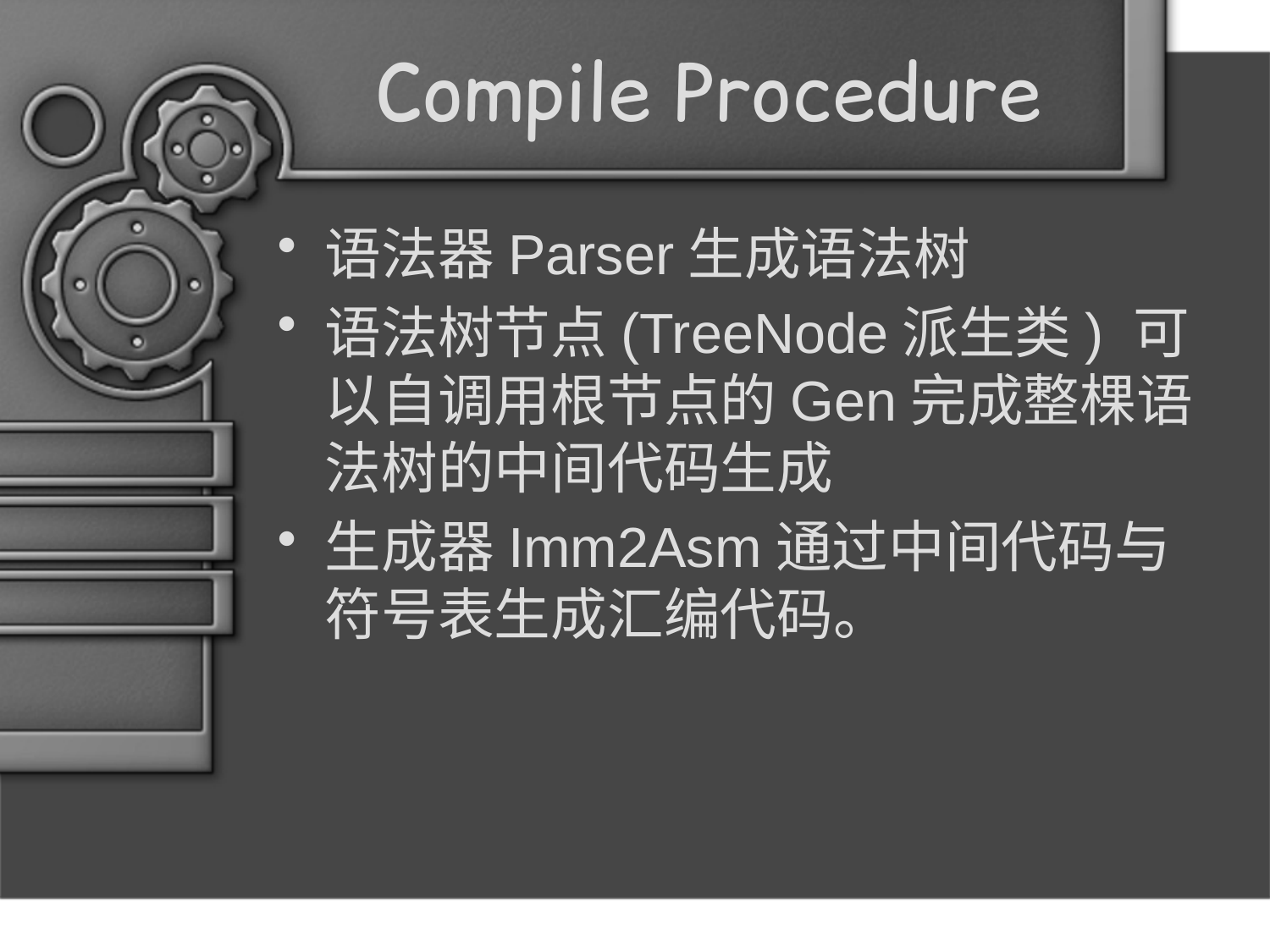

# Compile Procedure
语法器Parser生成语法树
语法树节点(TreeNode派生类) 可以自调用根节点的Gen完成整棵语法树的中间代码生成
生成器Imm2Asm通过中间代码与符号表生成汇编代码。